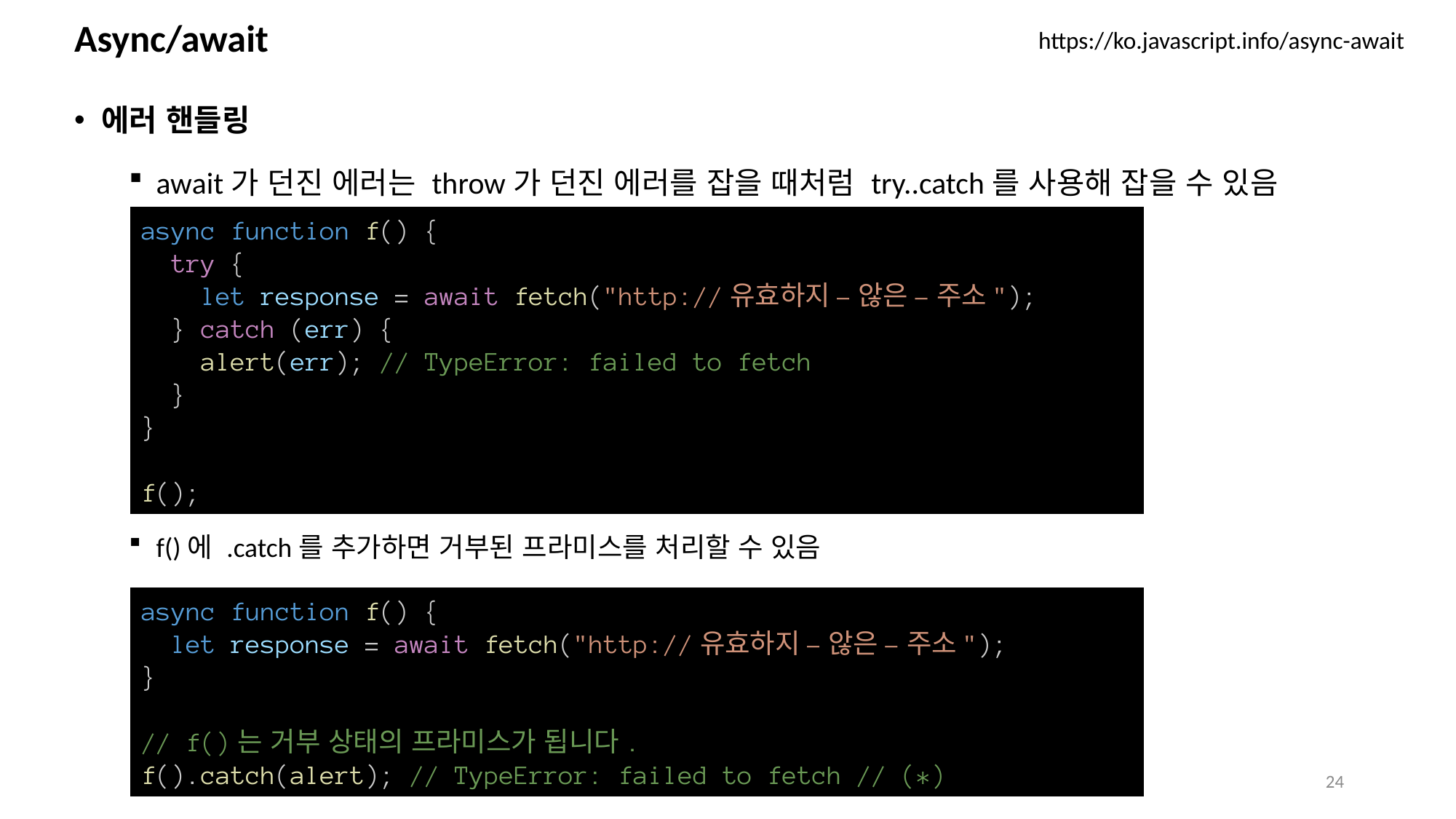

# Async/await
https://ko.javascript.info/async-await
에러 핸들링
await가 던진 에러는 throw가 던진 에러를 잡을 때처럼 try..catch를 사용해 잡을 수 있음

f()에 .catch를 추가하면 거부된 프라미스를 처리할 수 있음
async function f() {
  try {
    let response = await fetch("http://유효하지-않은-주소");
  } catch (err) {
    alert(err); // TypeError: failed to fetch
  }
}
f();
async function f() {
  let response = await fetch("http://유효하지-않은-주소");
}
// f()는 거부 상태의 프라미스가 됩니다.
f().catch(alert); // TypeError: failed to fetch // (*)
24